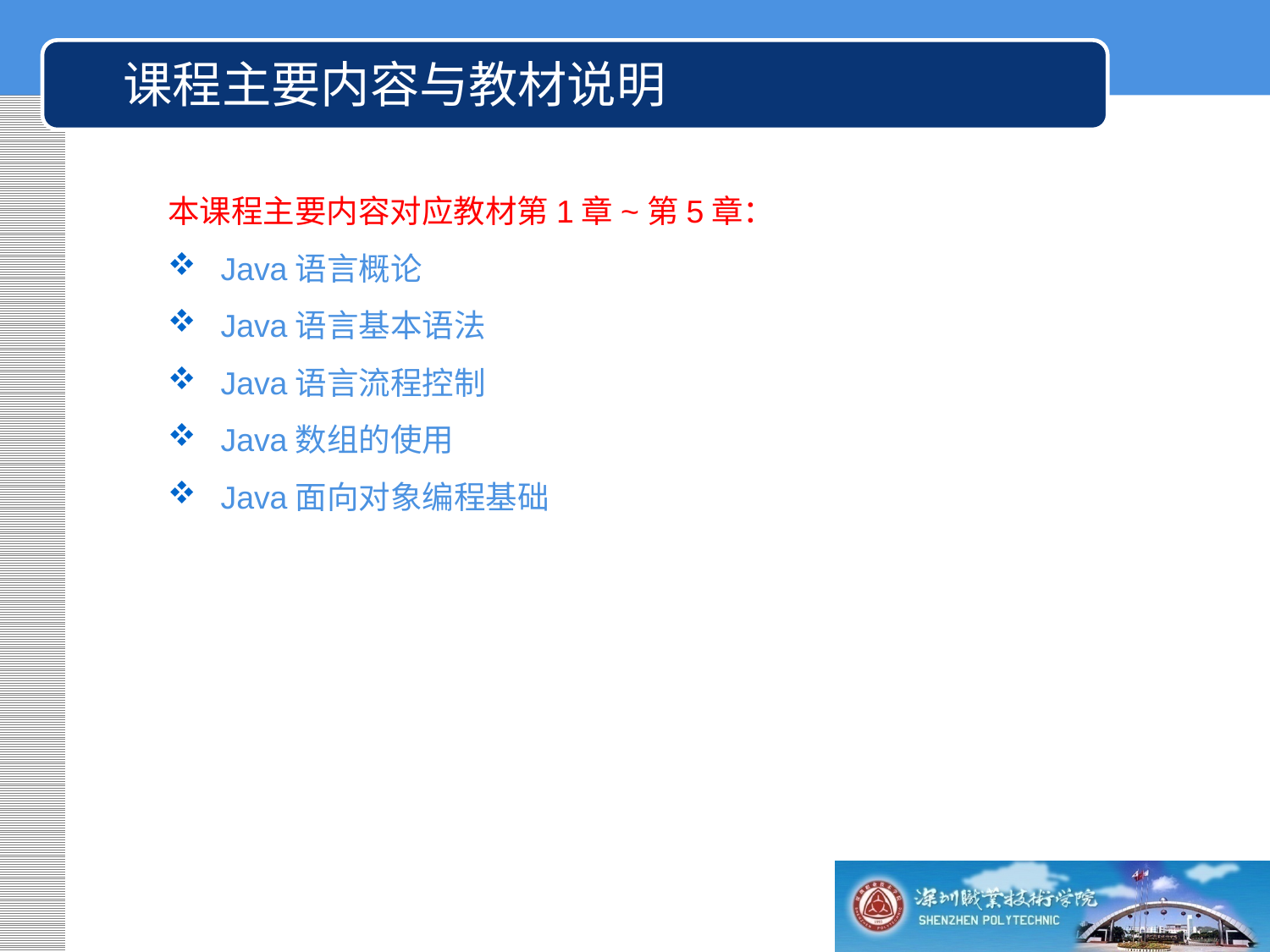

# 课程主要内容与教材说明
本课程主要内容对应教材第1章~第5章：
Java语言概论
Java语言基本语法
Java语言流程控制
Java数组的使用
Java面向对象编程基础